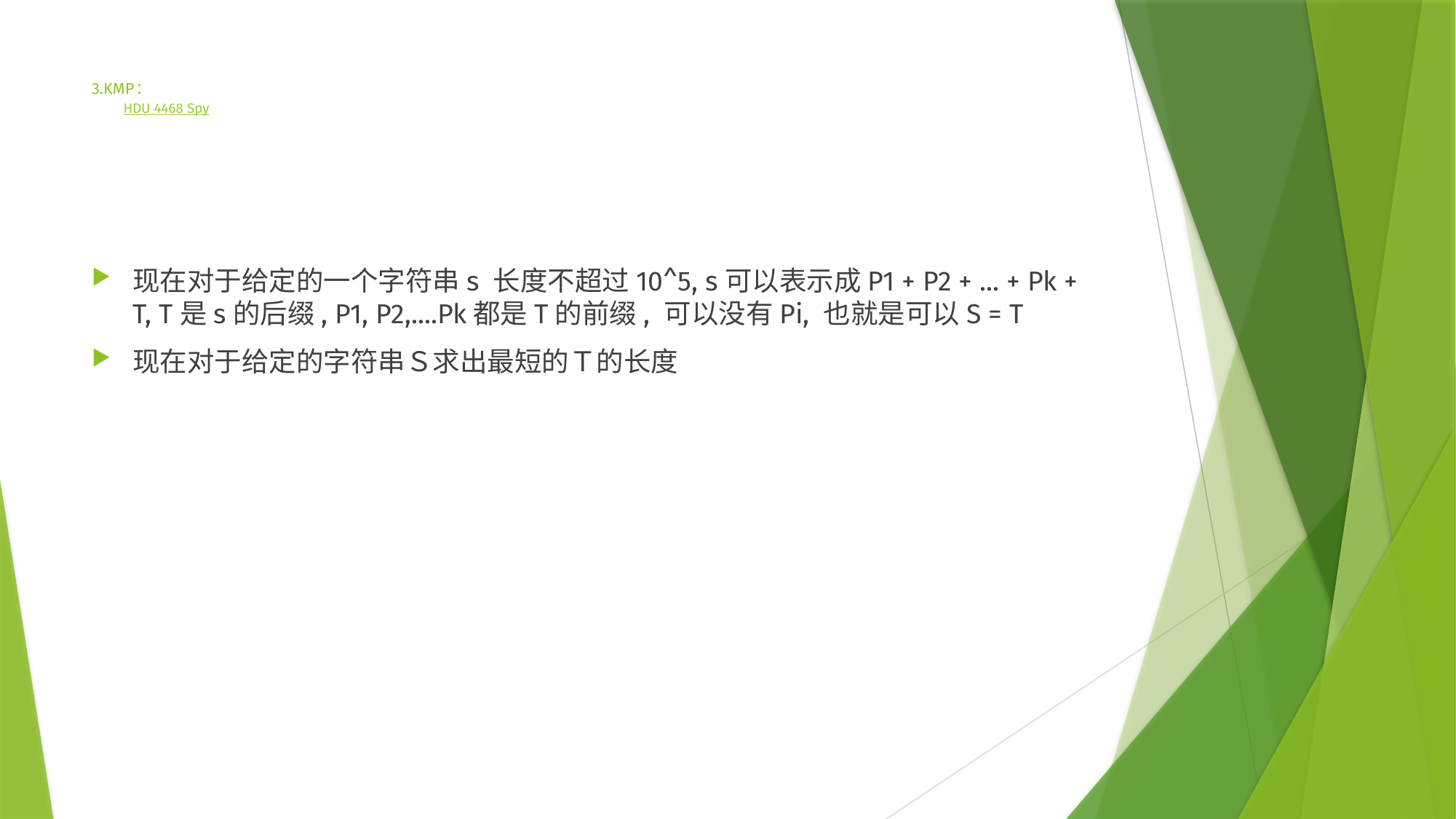

# 3.KMP： HDU 4468 Spy
现在对于给定的一个字符串s 长度不超过10^5, s可以表示成P1 + P2 + ... + Pk + T, T是s的后缀, P1, P2,....Pk都是T的前缀, 可以没有Pi, 也就是可以S = T
现在对于给定的字符串Ｓ求出最短的Ｔ的长度